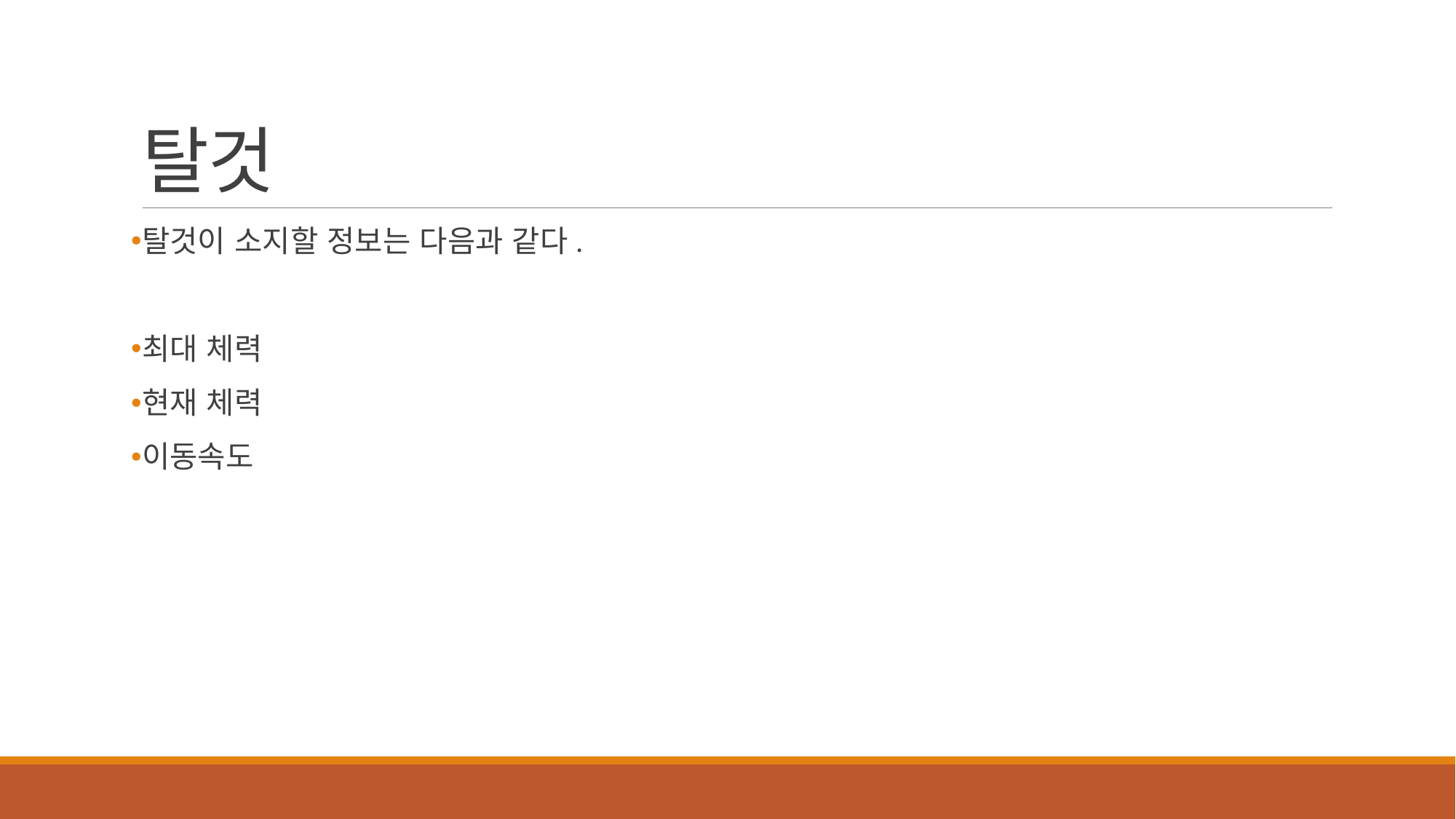

# 탈것
탈것이 소지할 정보는 다음과 같다.

최대 체력
현재 체력
이동속도